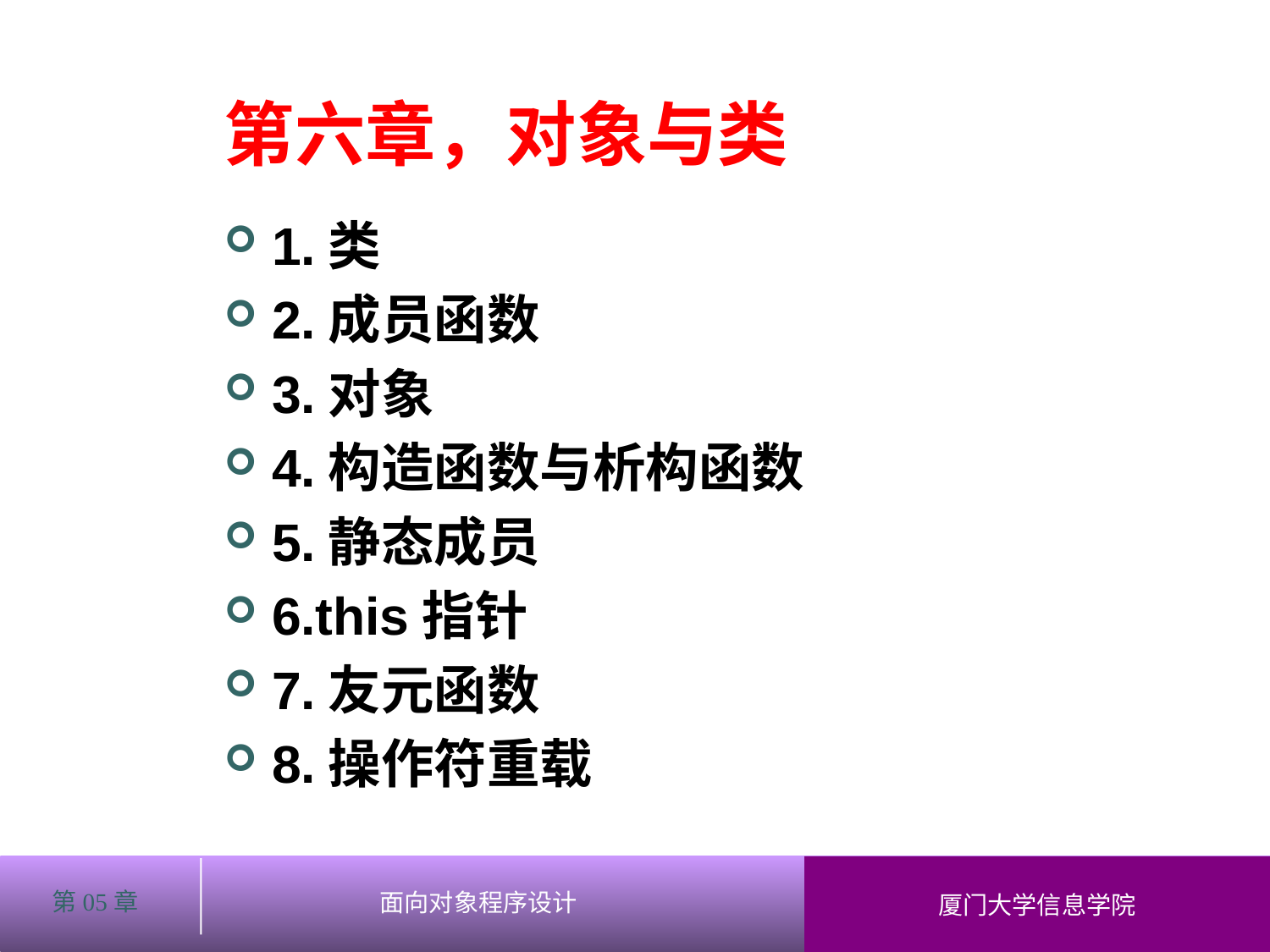

第六章，对象与类
1.类
2.成员函数
3.对象
4.构造函数与析构函数
5.静态成员
6.this指针
7.友元函数
8.操作符重载
6